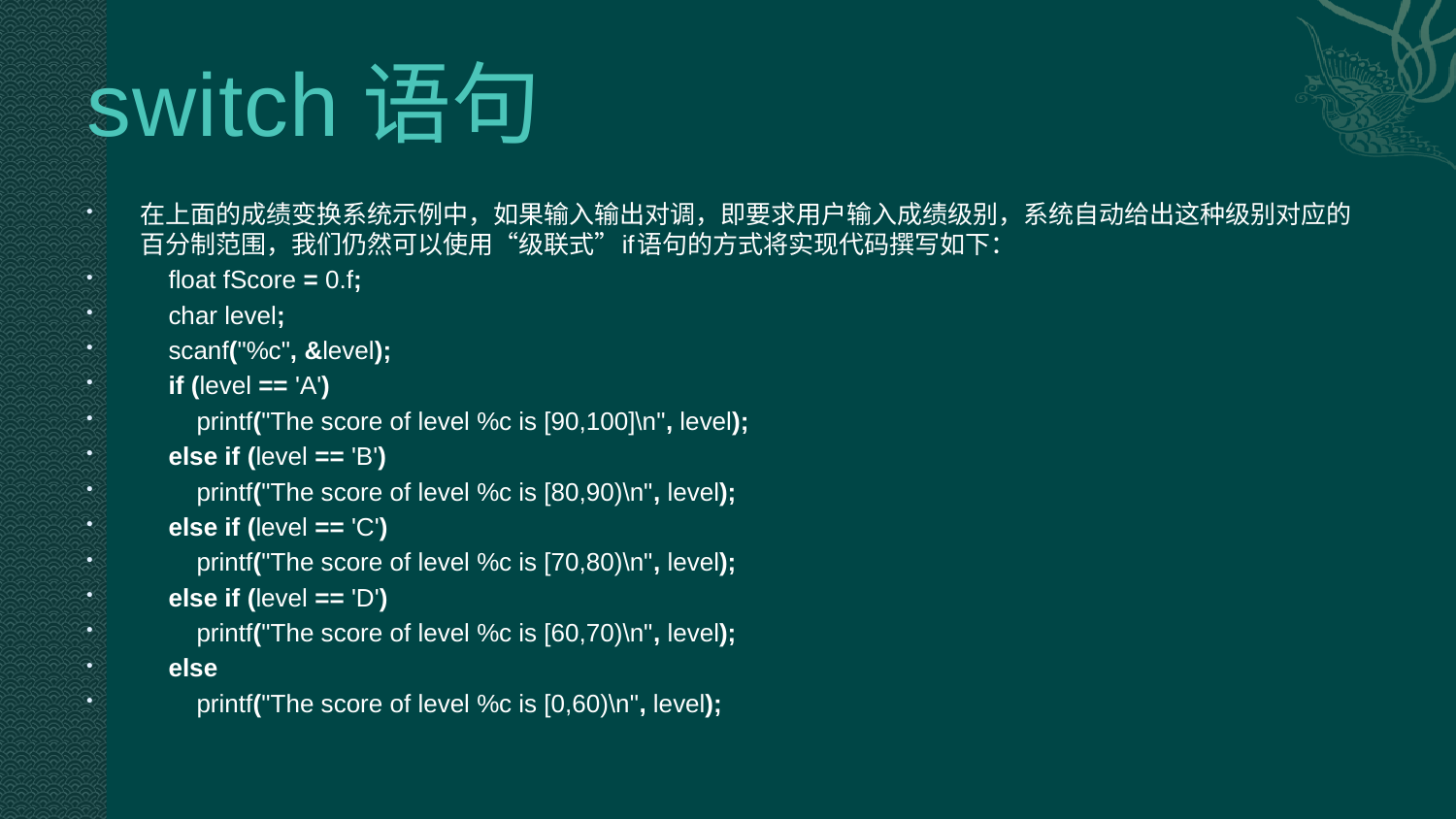

# switch语句
在上面的成绩变换系统示例中，如果输入输出对调，即要求用户输入成绩级别，系统自动给出这种级别对应的百分制范围，我们仍然可以使用“级联式”if语句的方式将实现代码撰写如下：
    float fScore = 0.f;
    char level;
    scanf("%c", &level);
    if (level == 'A')
        printf("The score of level %c is [90,100]\n", level);
    else if (level == 'B')
        printf("The score of level %c is [80,90)\n", level);
    else if (level == 'C')
        printf("The score of level %c is [70,80)\n", level);
    else if (level == 'D')
        printf("The score of level %c is [60,70)\n", level);
    else
        printf("The score of level %c is [0,60)\n", level);